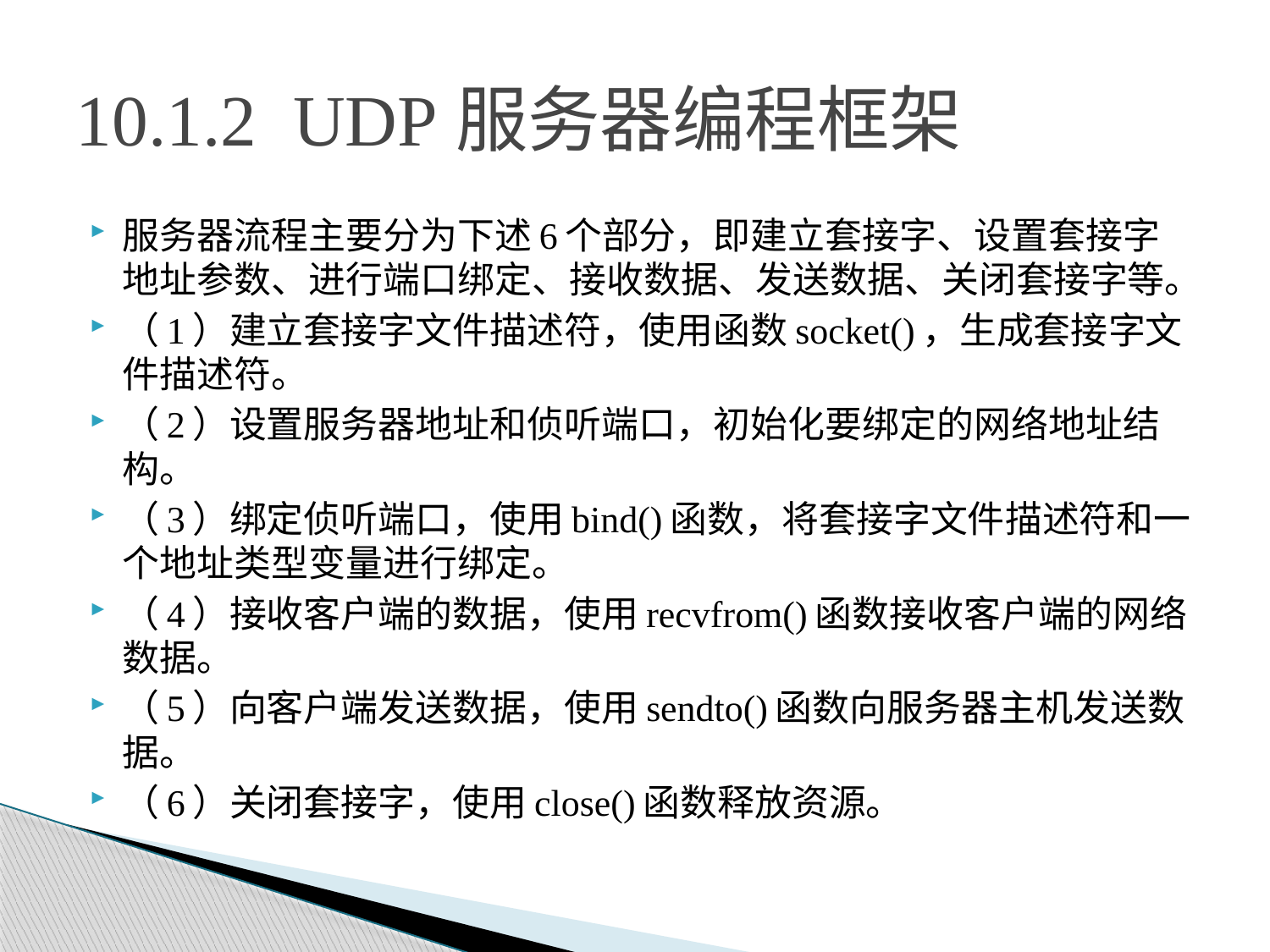

# 10.1.2  UDP服务器编程框架
服务器流程主要分为下述6个部分，即建立套接字、设置套接字地址参数、进行端口绑定、接收数据、发送数据、关闭套接字等。
（1）建立套接字文件描述符，使用函数socket()，生成套接字文件描述符。
（2）设置服务器地址和侦听端口，初始化要绑定的网络地址结构。
（3）绑定侦听端口，使用bind()函数，将套接字文件描述符和一个地址类型变量进行绑定。
（4）接收客户端的数据，使用recvfrom()函数接收客户端的网络数据。
（5）向客户端发送数据，使用sendto()函数向服务器主机发送数据。
（6）关闭套接字，使用close()函数释放资源。